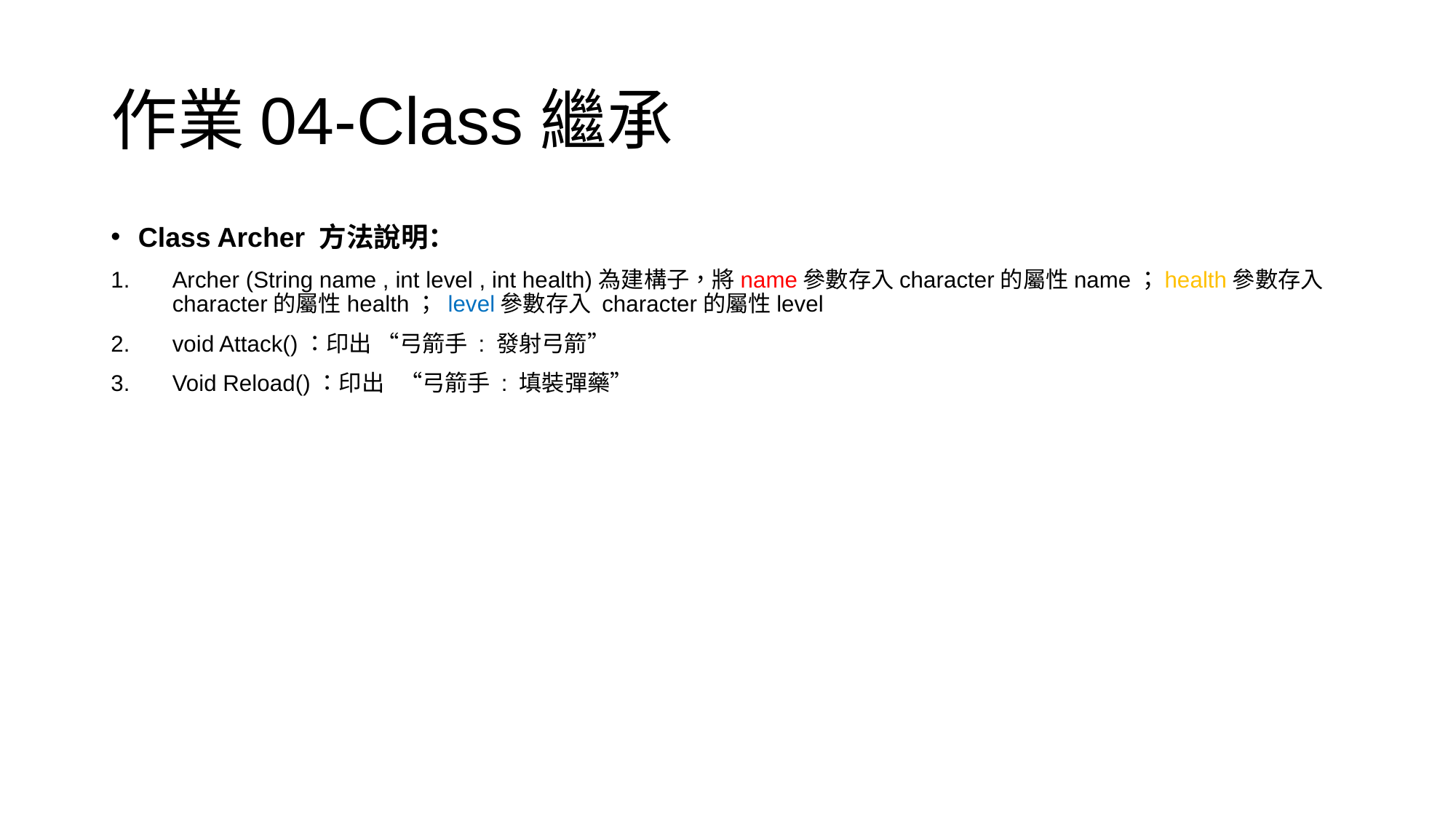

# 作業04-Class繼承
Class Archer 方法說明：
Archer (String name , int level , int health)為建構子，將name參數存入character的屬性name；health參數存入 character的屬性health； level參數存入 character的屬性level
void Attack()：印出 “弓箭手 : 發射弓箭”
Void Reload()：印出   “弓箭手 : 填裝彈藥”